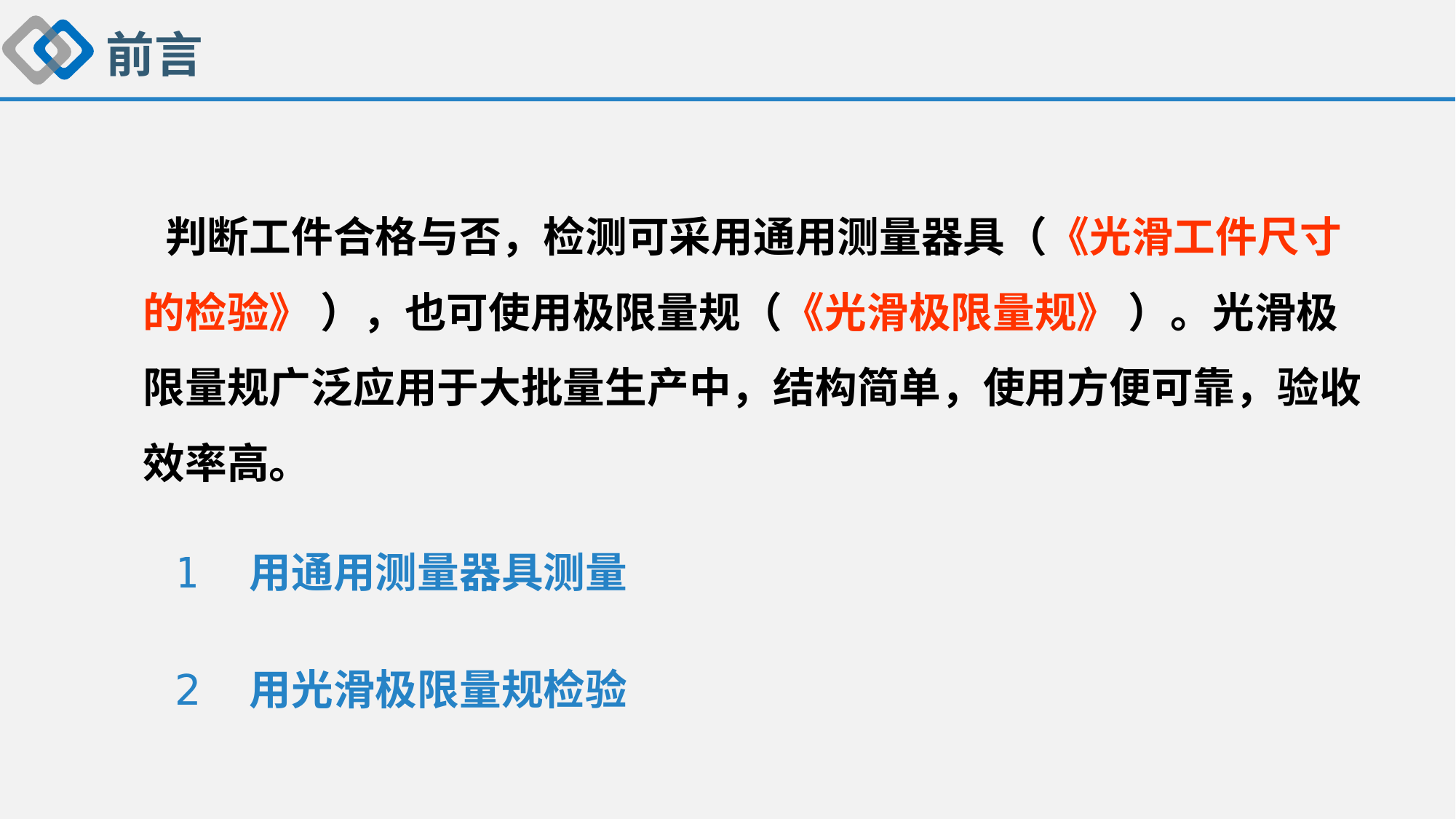

# 前言
       判断工件合格与否，检测可采用通用测量器具（《光滑工件尺寸的检验》 ），也可使用极限量规（《光滑极限量规》 ）。光滑极限量规广泛应用于大批量生产中，结构简单，使用方便可靠，验收效率高。

       1   用通用测量器具测量

       2   用光滑极限量规检验